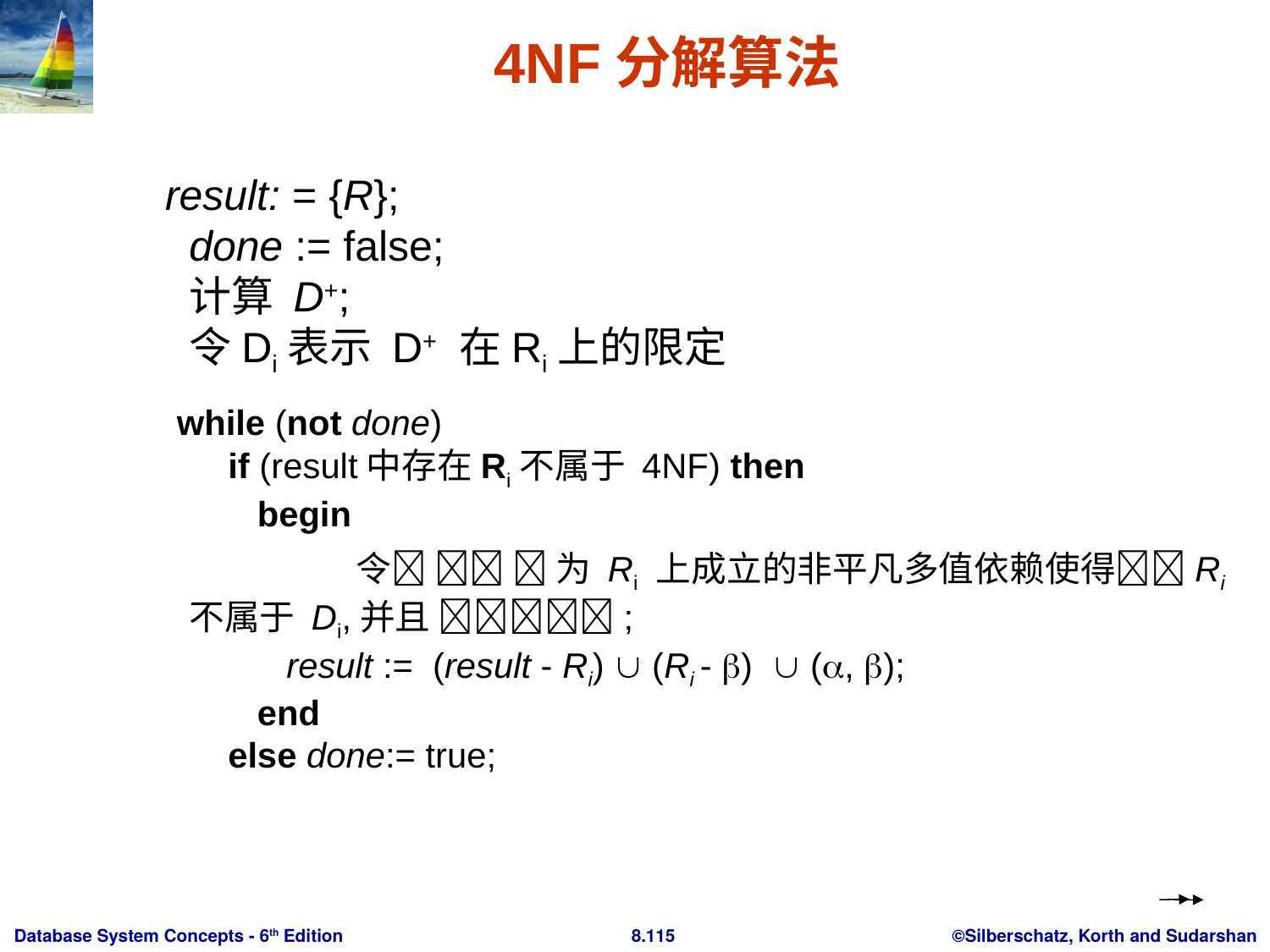

# 4NF分解算法
  result: = {R};
done := false;
计算 D+;
令Di表示 D+ 在Ri上的限定
   while (not done)
    if (result中存在Ri不属于 4NF) then
       begin
		    令α →→ β 为 Ri 上成立的非平凡多值依赖使得α→Ri  不属于 Di,并且 α∩β=φ;
          result :=  (result - Ri) ∪ (Ri - β)  ∪ (α, β);
       end
    else done:= true;